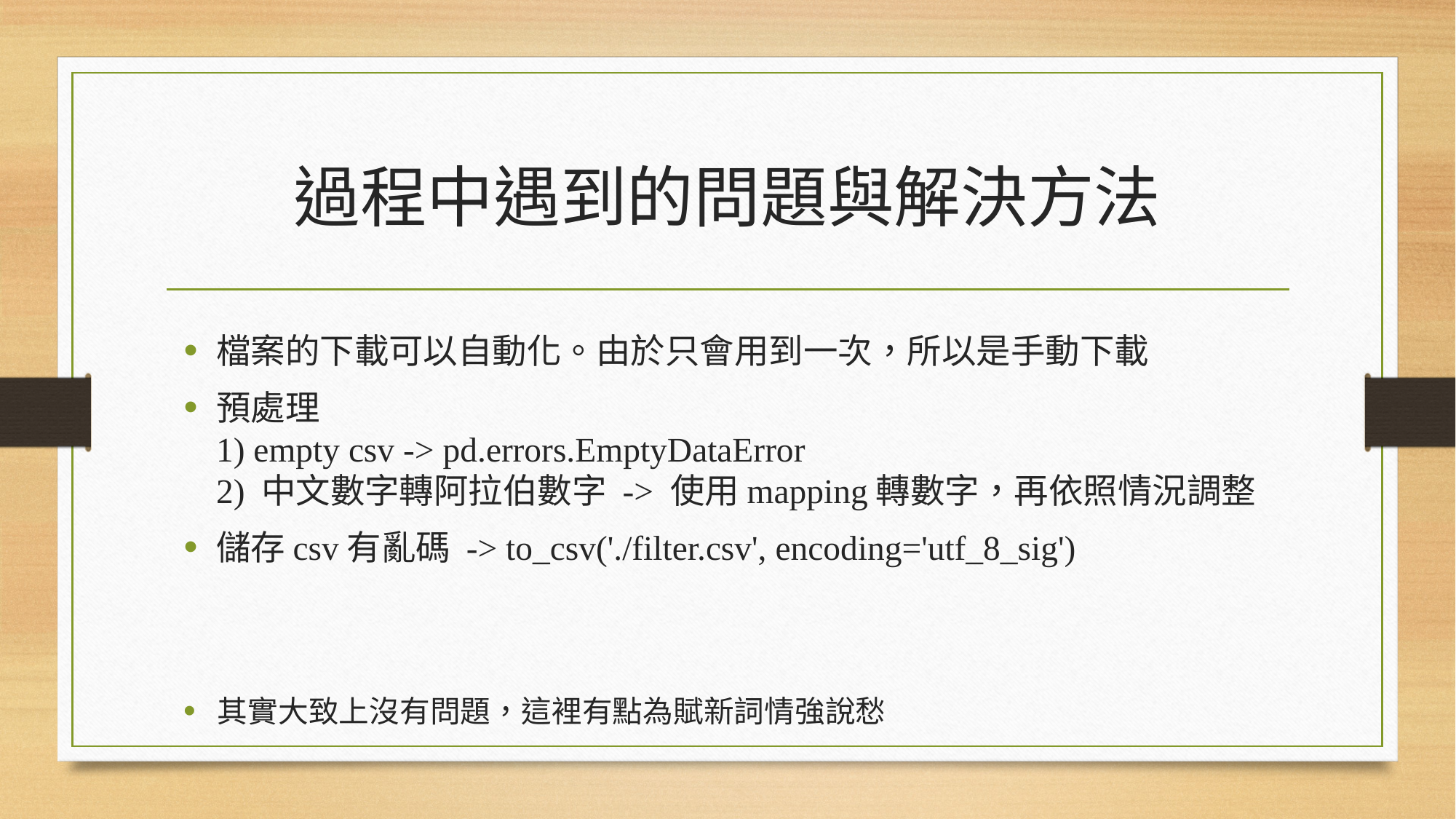

# 過程中遇到的問題與解決方法
檔案的下載可以自動化。由於只會用到一次，所以是手動下載
預處理
1) empty csv -> pd.errors.EmptyDataError
2) 中文數字轉阿拉伯數字 -> 使用mapping轉數字，再依照情況調整
儲存csv有亂碼 -> to_csv('./filter.csv', encoding='utf_8_sig')
其實大致上沒有問題，這裡有點為賦新詞情強說愁